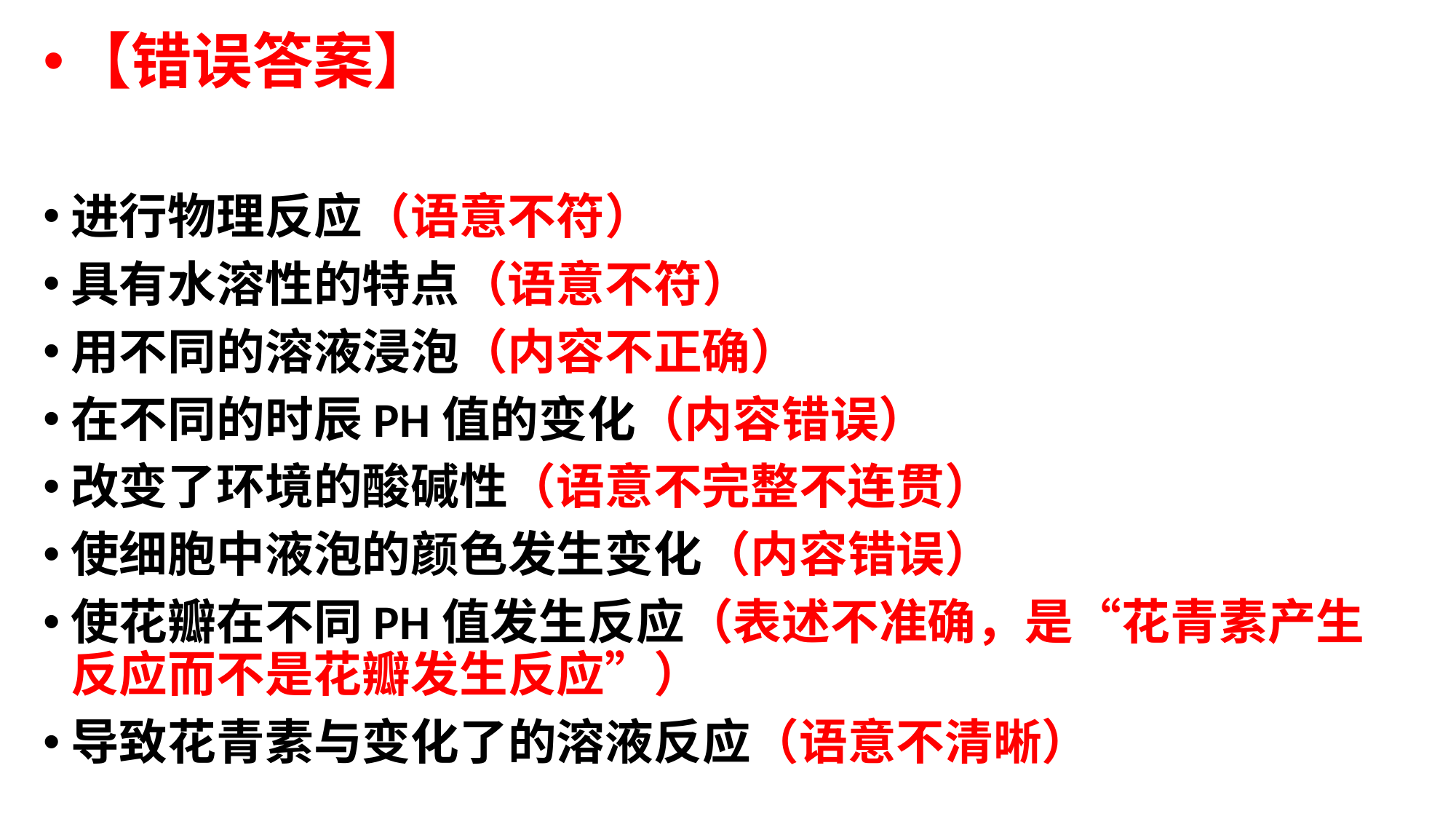

【错误答案】

进行物理反应（语意不符）
具有水溶性的特点（语意不符）
用不同的溶液浸泡（内容不正确）
在不同的时辰PH值的变化（内容错误）
改变了环境的酸碱性（语意不完整不连贯）
使细胞中液泡的颜色发生变化（内容错误）
使花瓣在不同PH值发生反应（表述不准确，是“花青素产生反应而不是花瓣发生反应”）
导致花青素与变化了的溶液反应（语意不清晰）